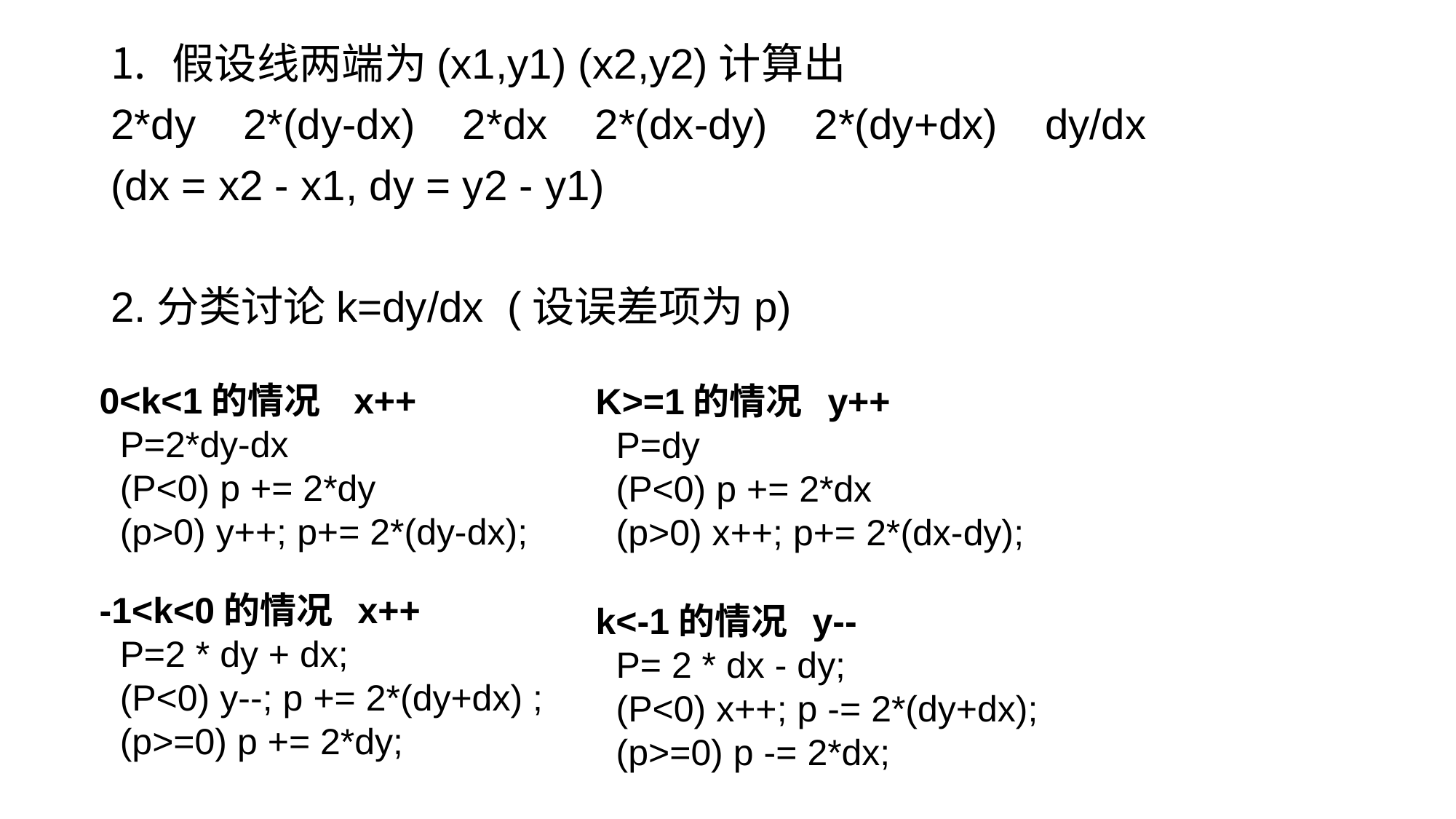

假设线两端为(x1,y1) (x2,y2)计算出
2*dy    2*(dy-dx)    2*dx    2*(dx-dy)    2*(dy+dx)    dy/dx
(dx = x2 - x1, dy = y2 - y1)

2.分类讨论k=dy/dx  (设误差项为p)

0<k<1的情况   x++
  P=2*dy-dx
  (P<0) p += 2*dy
  (p>0) y++; p+= 2*(dy-dx);

K>=1的情况  y++
  P=dy
  (P<0) p += 2*dx
  (p>0) x++; p+= 2*(dx-dy);

-1<k<0的情况  x++
  P=2 * dy + dx;
  (P<0) y--; p += 2*(dy+dx) ;
  (p>=0) p += 2*dy;

k<-1的情况  y--
  P= 2 * dx - dy;
  (P<0) x++; p -= 2*(dy+dx);
  (p>=0) p -= 2*dx;